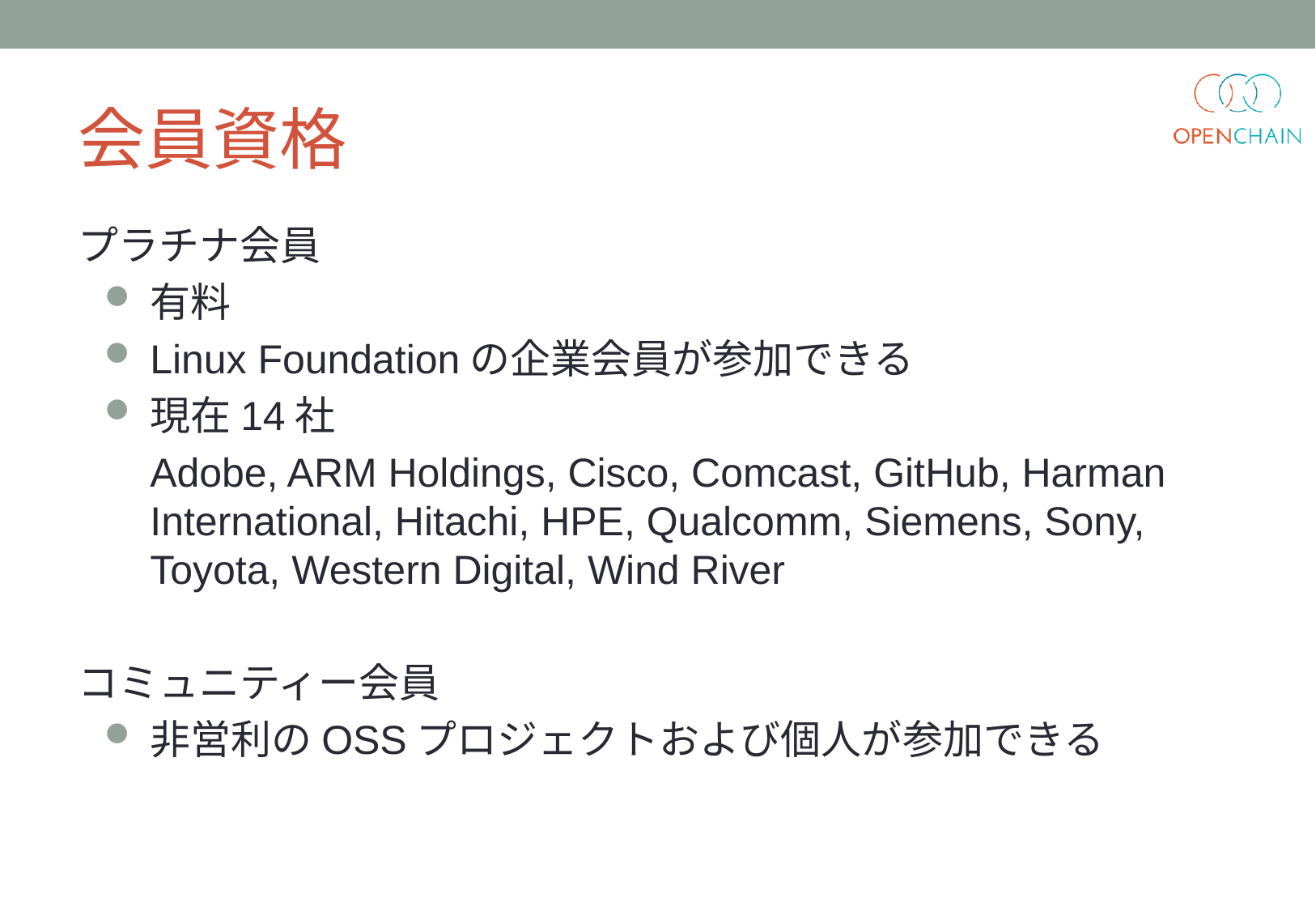

# 会員資格
プラチナ会員
有料
Linux Foundationの企業会員が参加できる
現在14社
Adobe, ARM Holdings, Cisco, Comcast, GitHub, Harman International, Hitachi, HPE, Qualcomm, Siemens, Sony, Toyota, Western Digital, Wind River

コミュニティー会員
非営利のOSSプロジェクトおよび個人が参加できる